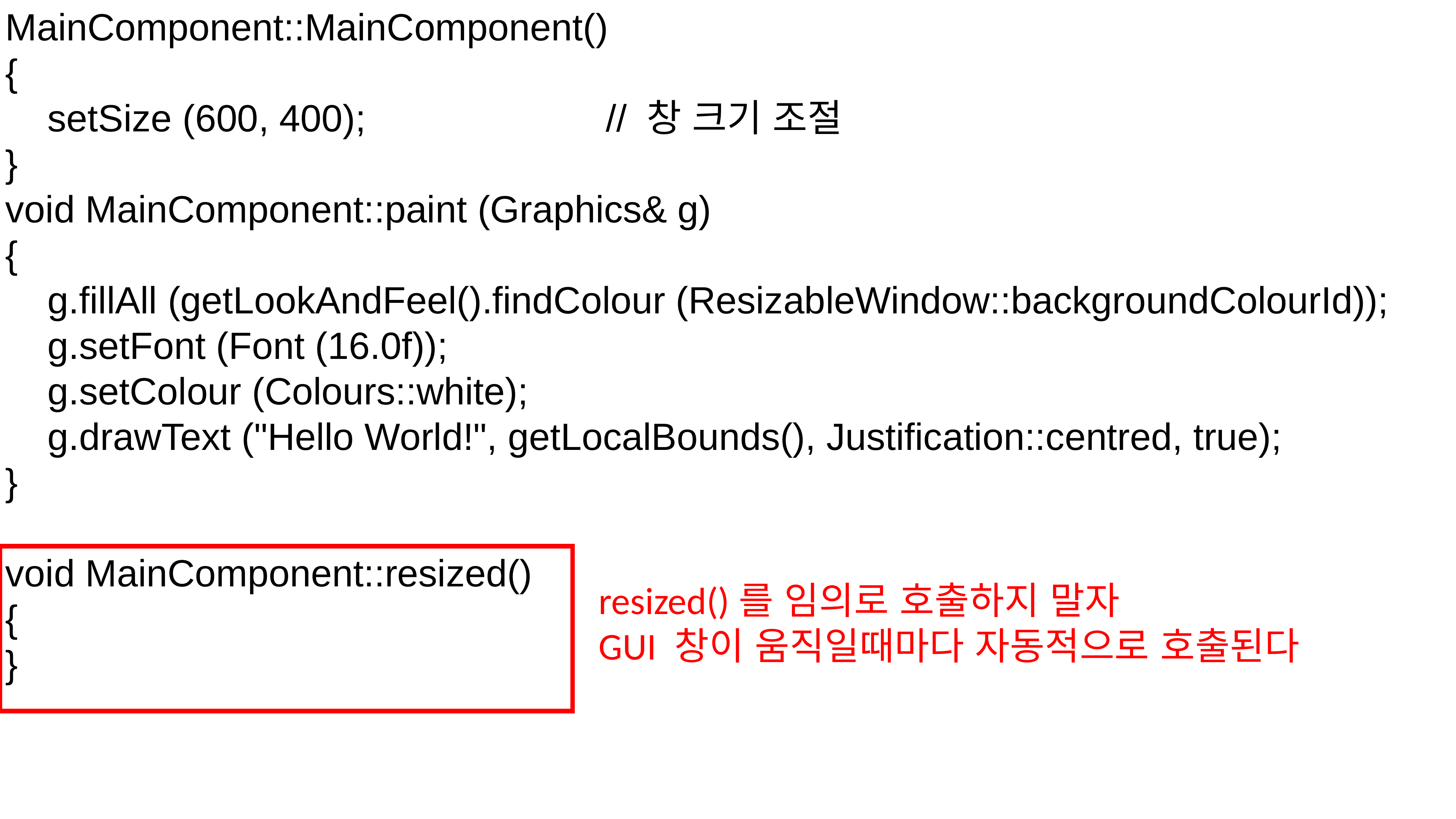

MainComponent::MainComponent()
{
    setSize (600, 400);					// 창 크기 조절
}
void MainComponent::paint (Graphics& g)
{
    g.fillAll (getLookAndFeel().findColour (ResizableWindow::backgroundColourId));
    g.setFont (Font (16.0f));
    g.setColour (Colours::white);
    g.drawText ("Hello World!", getLocalBounds(), Justification::centred, true);
}

void MainComponent::resized()
{
}

resized()를 임의로 호출하지 말자
GUI 창이 움직일때마다 자동적으로 호출된다